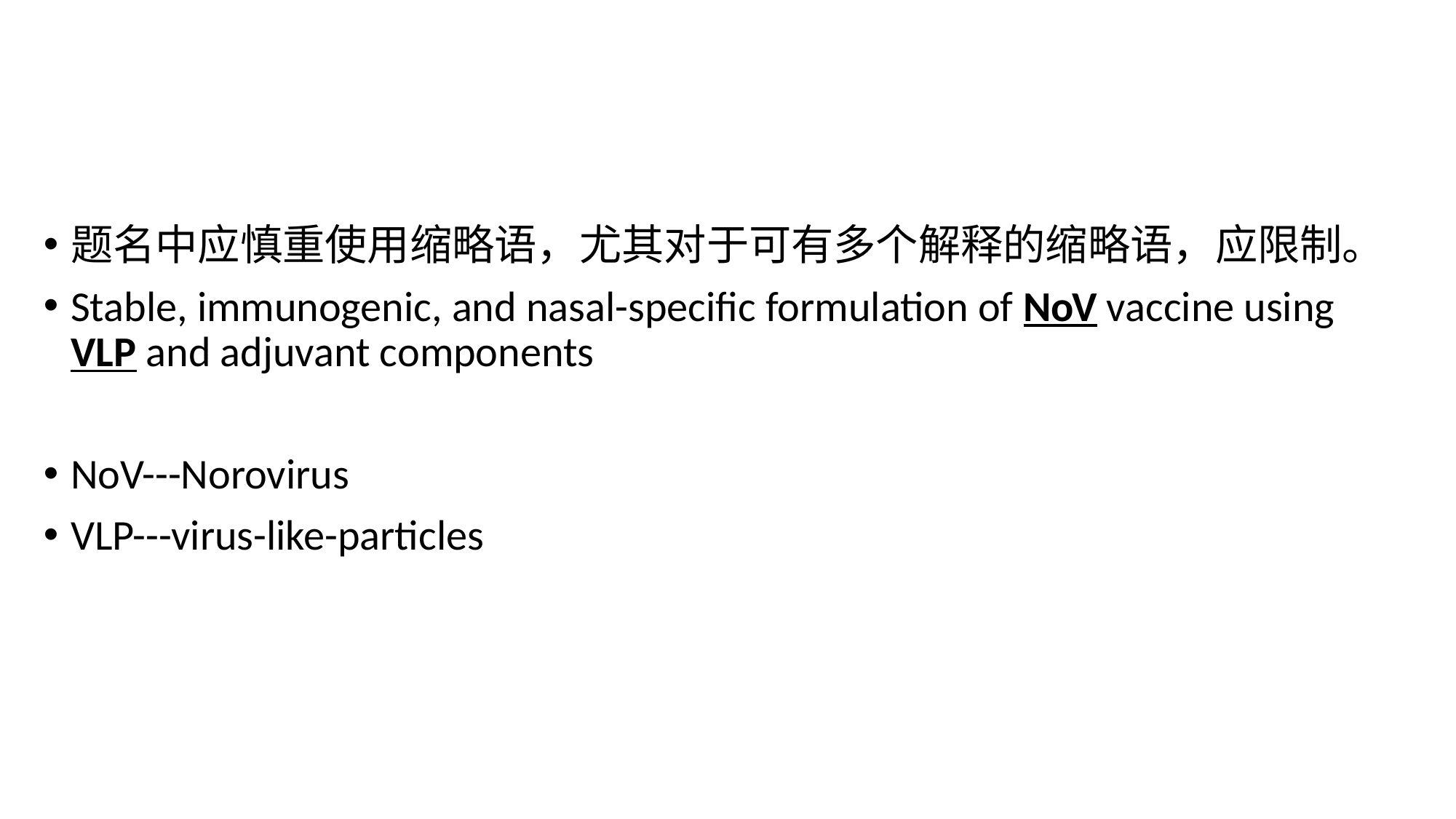

#
题名中应慎重使用缩略语，尤其对于可有多个解释的缩略语，应限制。
Stable, immunogenic, and nasal-specific formulation of NoV vaccine using VLP and adjuvant components

NoV---Norovirus
VLP---virus-like-particles